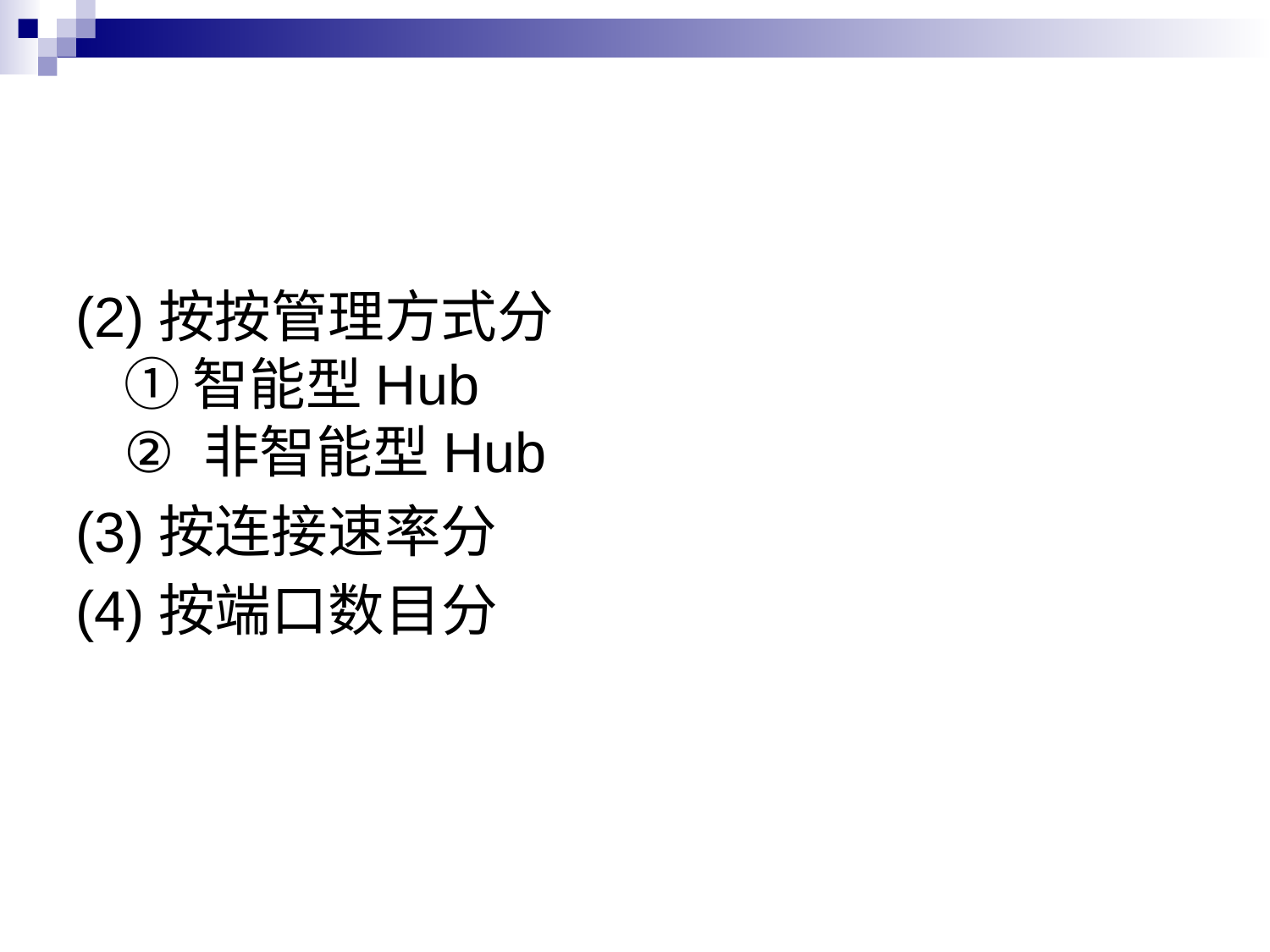

#
(2)按按管理方式分
① 智能型Hub
② 非智能型Hub
(3)按连接速率分
(4)按端口数目分